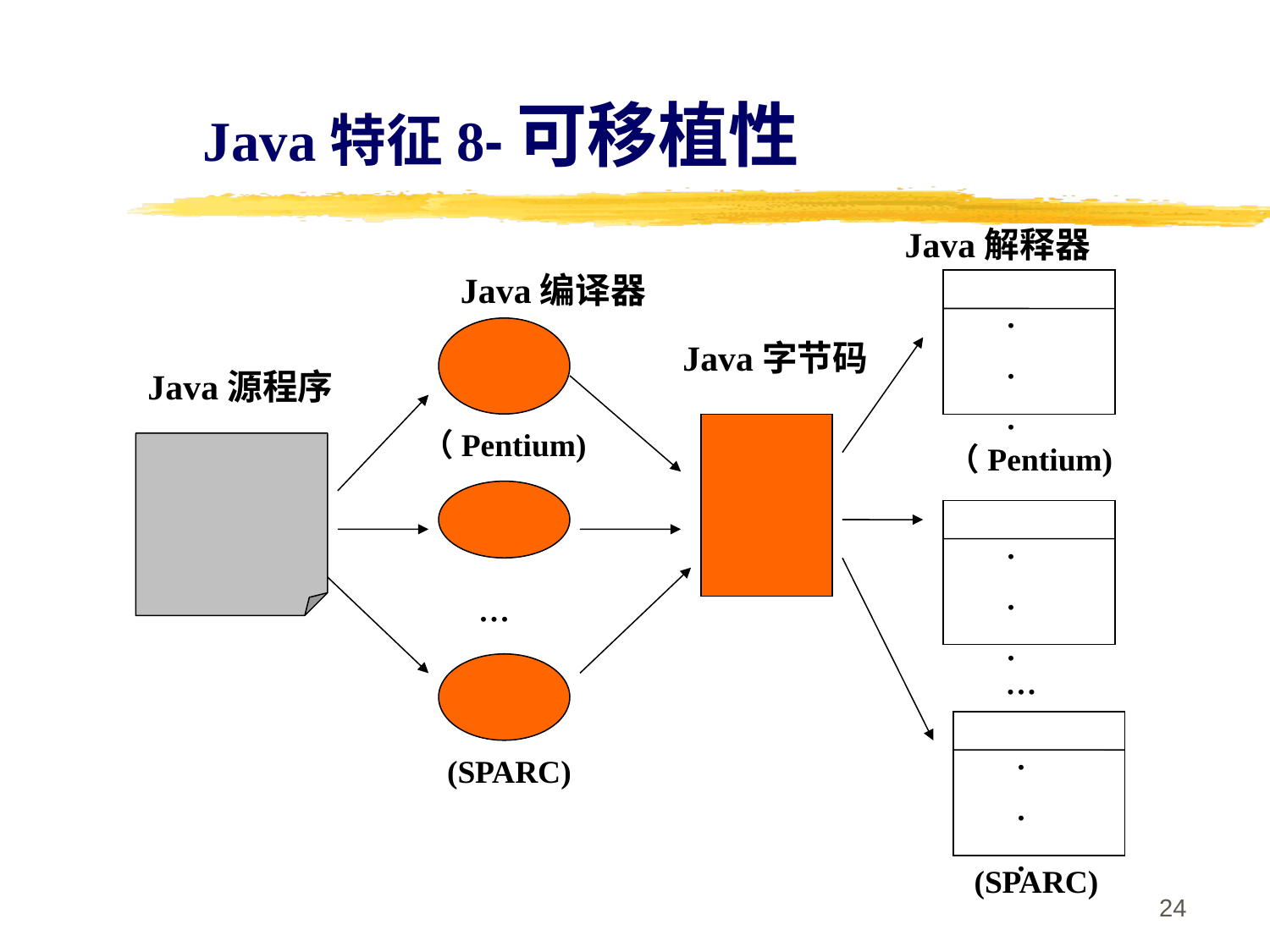

Java特征8-可移植性
Java解释器
Java编译器

.
.
.

Java字节码

Java源程序

（Pentium)

（Pentium)

.
.
.

...

...

.
.
.

(SPARC)
(SPARC)
24